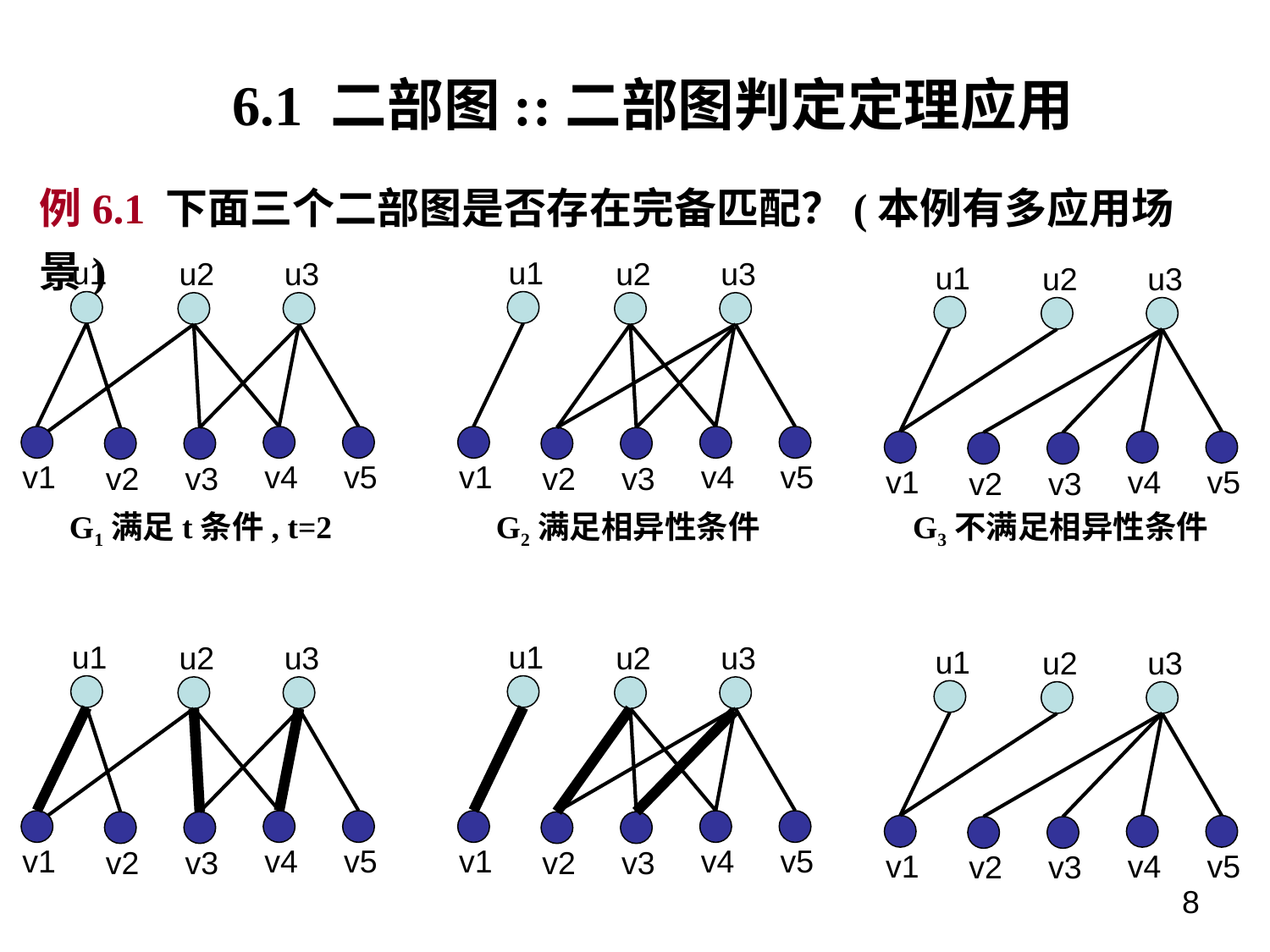

6.1 二部图::二部图判定定理应用
例6.1 下面三个二部图是否存在完备匹配？(本例有多应用场景)
u1
u1
u2
u3
u2
u3
u1
u2
u3

v1
v4
v5
v1
v4
v5
v2
v3
v2
v3
v1
v4
v5
v2
v3
G1满足t条件, t=2
G2满足相异性条件
G3不满足相异性条件
u1
u1
u2
u3
u2
u3
u1
u2
u3

v1
v4
v5
v1
v4
v5
v2
v3
v2
v3
v1
v4
v5
v2
v3
8